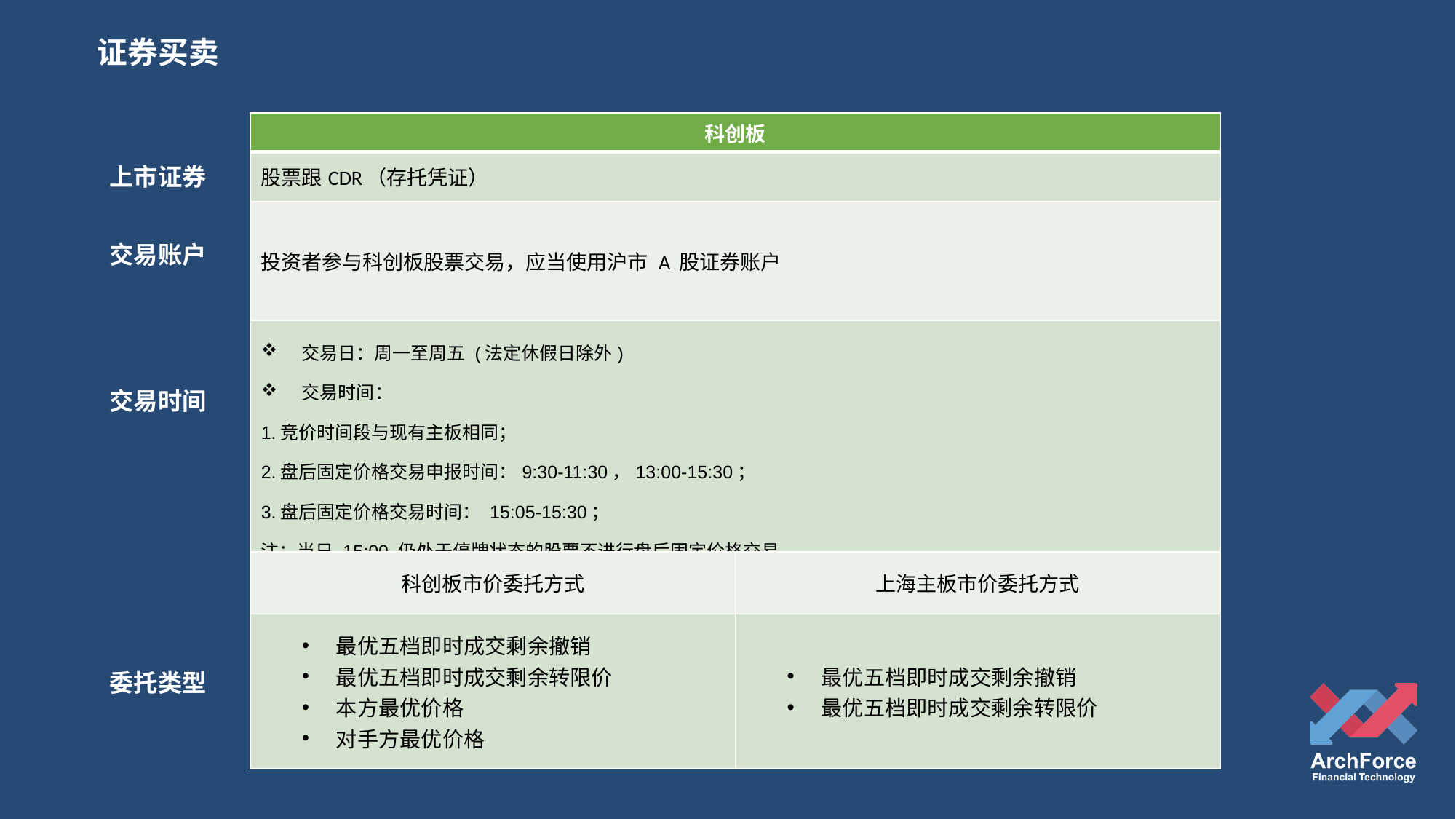

证券买卖
| 科创板 |  |
| --- | --- |
| 股票跟CDR（存托凭证） |  |
| 投资者参与科创板股票交易，应当使用沪市 A 股证券账户 |  |
| 交易日：周一至周五 (法定休假日除外) 交易时间： 1.竞价时间段与现有主板相同； 2.盘后固定价格交易申报时间：9:30-11:30，13:00-15:30； 3.盘后固定价格交易时间： 15:05-15:30； 注：当日 15:00 仍处于停牌状态的股票不进行盘后固定价格交易。 |  |
| 科创板市价委托方式 | 上海主板市价委托方式 |
| 最优五档即时成交剩余撤销 最优五档即时成交剩余转限价 本方最优价格 对手方最优价格 | 最优五档即时成交剩余撤销 最优五档即时成交剩余转限价 |
上市证券
交易账户
交易时间
委托类型